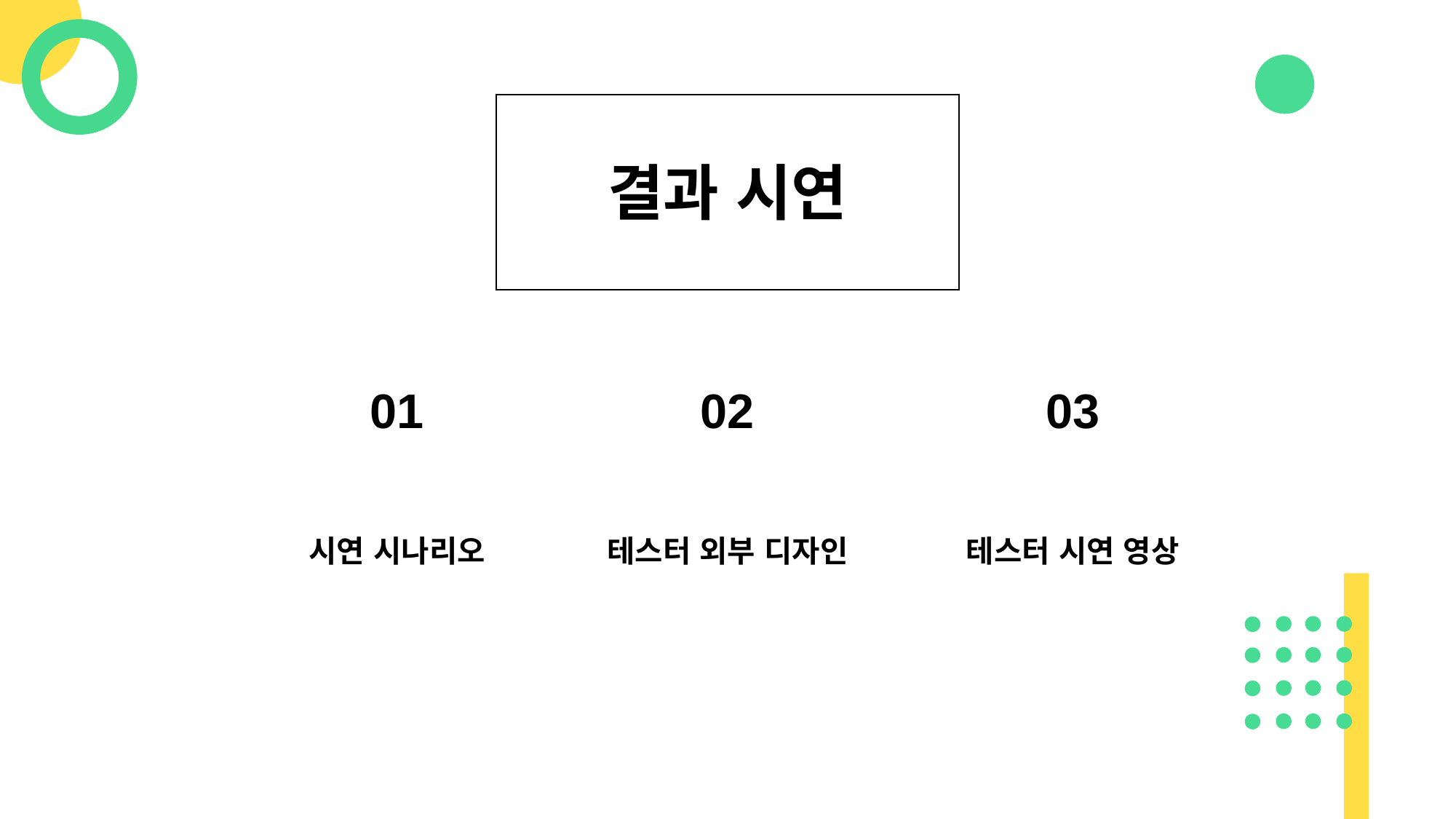

결과 시연

03
01
02
시연 시나리오
테스터 외부 디자인
테스터 시연 영상